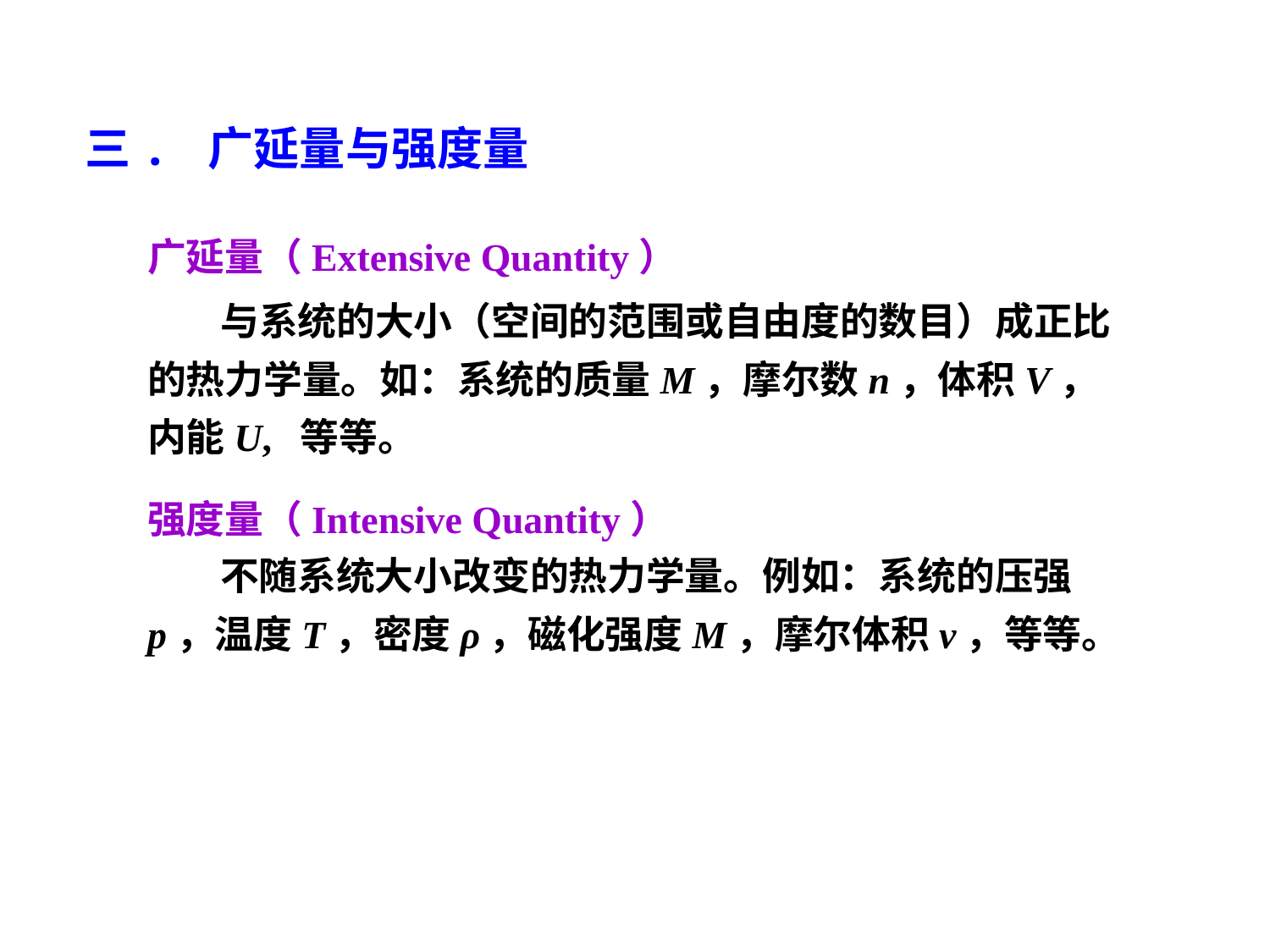

三. 广延量与强度量
广延量（Extensive Quantity）
        与系统的大小（空间的范围或自由度的数目）成正比的热力学量。如：系统的质量M，摩尔数n，体积V，内能U,  等等。
强度量（Intensive Quantity）
        不随系统大小改变的热力学量。例如：系统的压强p，温度T，密度ρ，磁化强度M，摩尔体积v，等等。